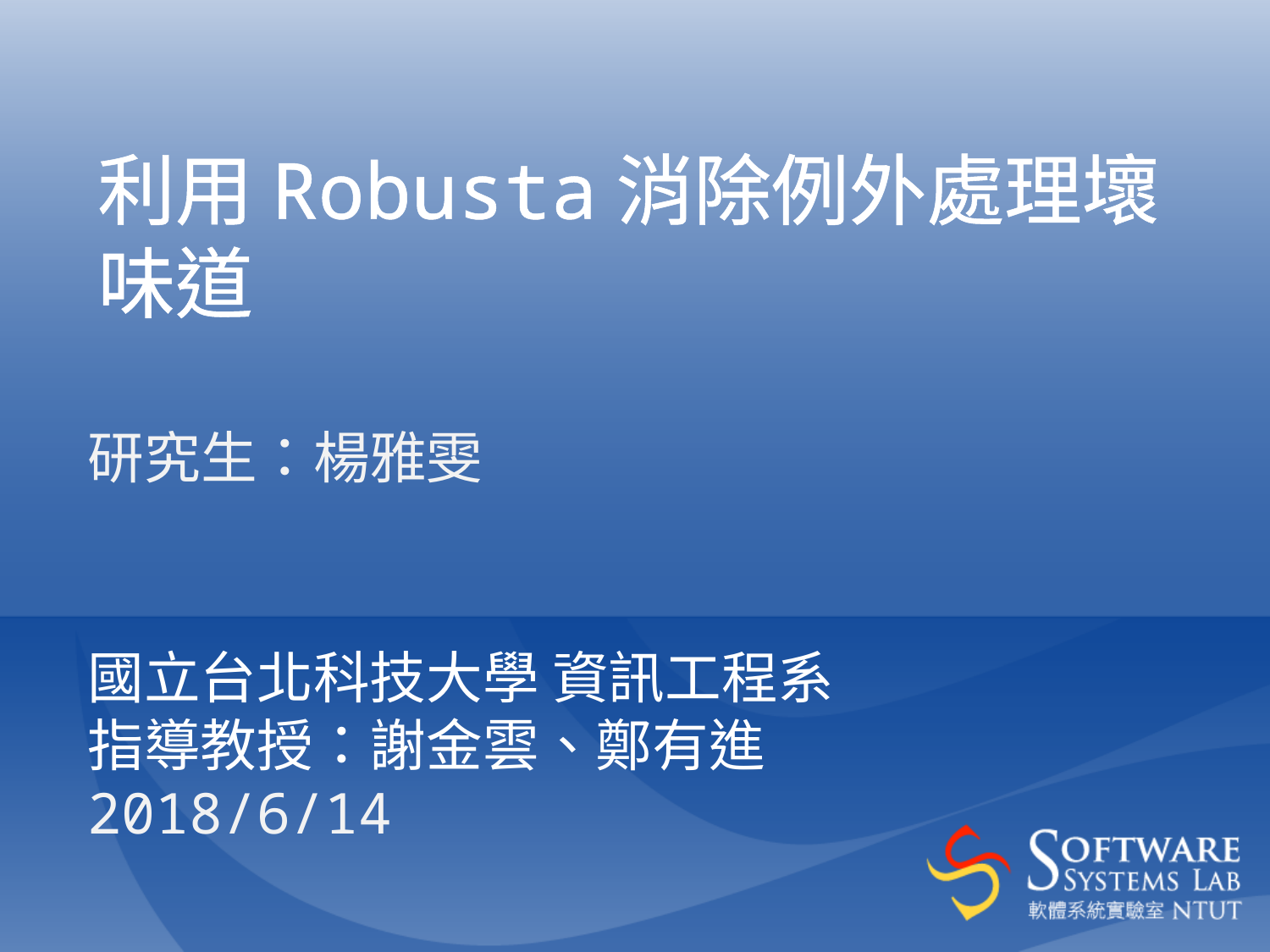

# 利用Robusta消除例外處理壞味道
研究生：楊雅雯

國立台北科技大學 資訊工程系
指導教授：謝金雲、鄭有進
2018/6/14